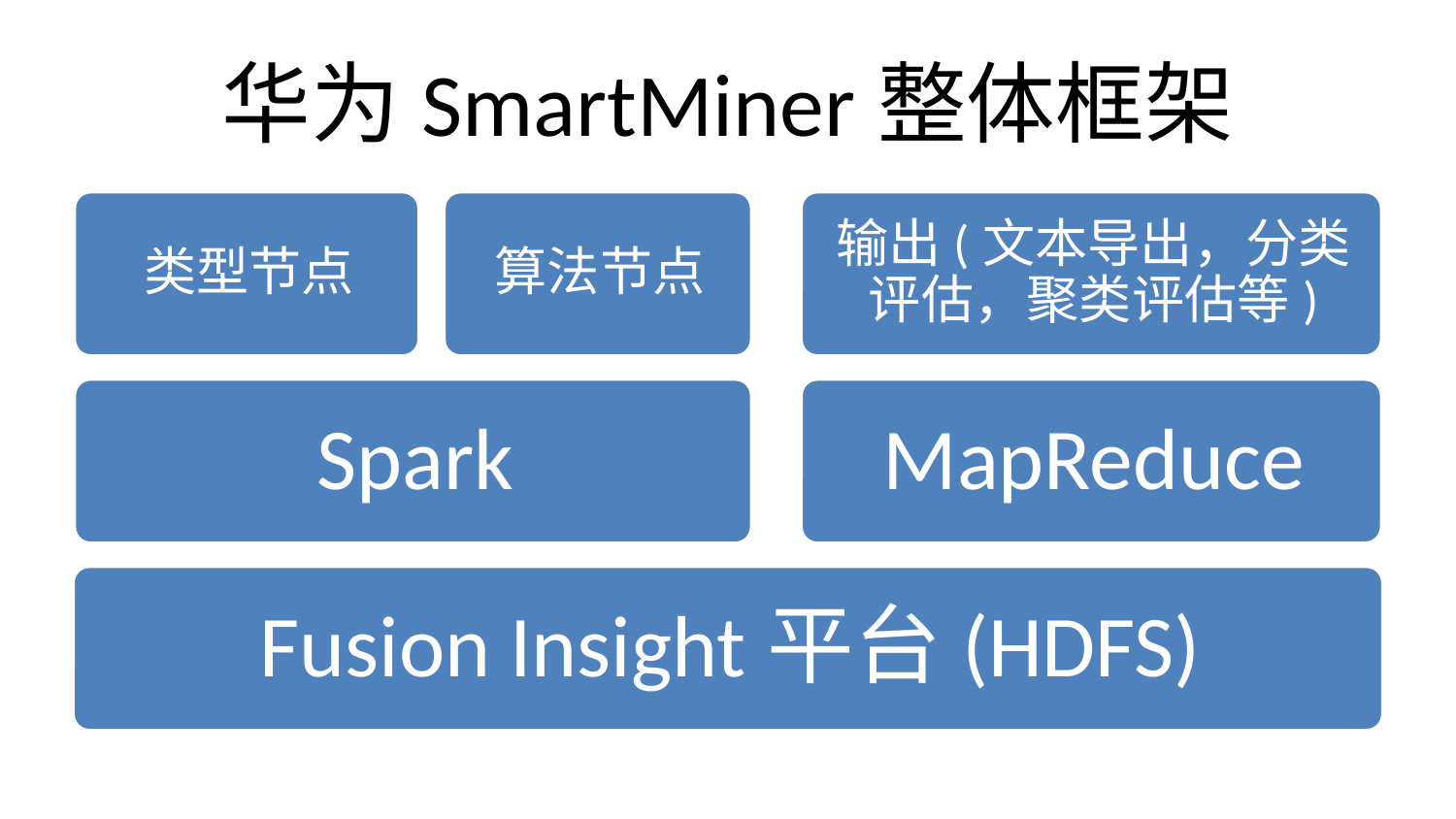

# 华为SmartMiner整体框架
Fusion Insight平台(HDFS)
Spark
类型节点
算法节点
MapReduce
输出(文本导出，分类评估，聚类评估等)